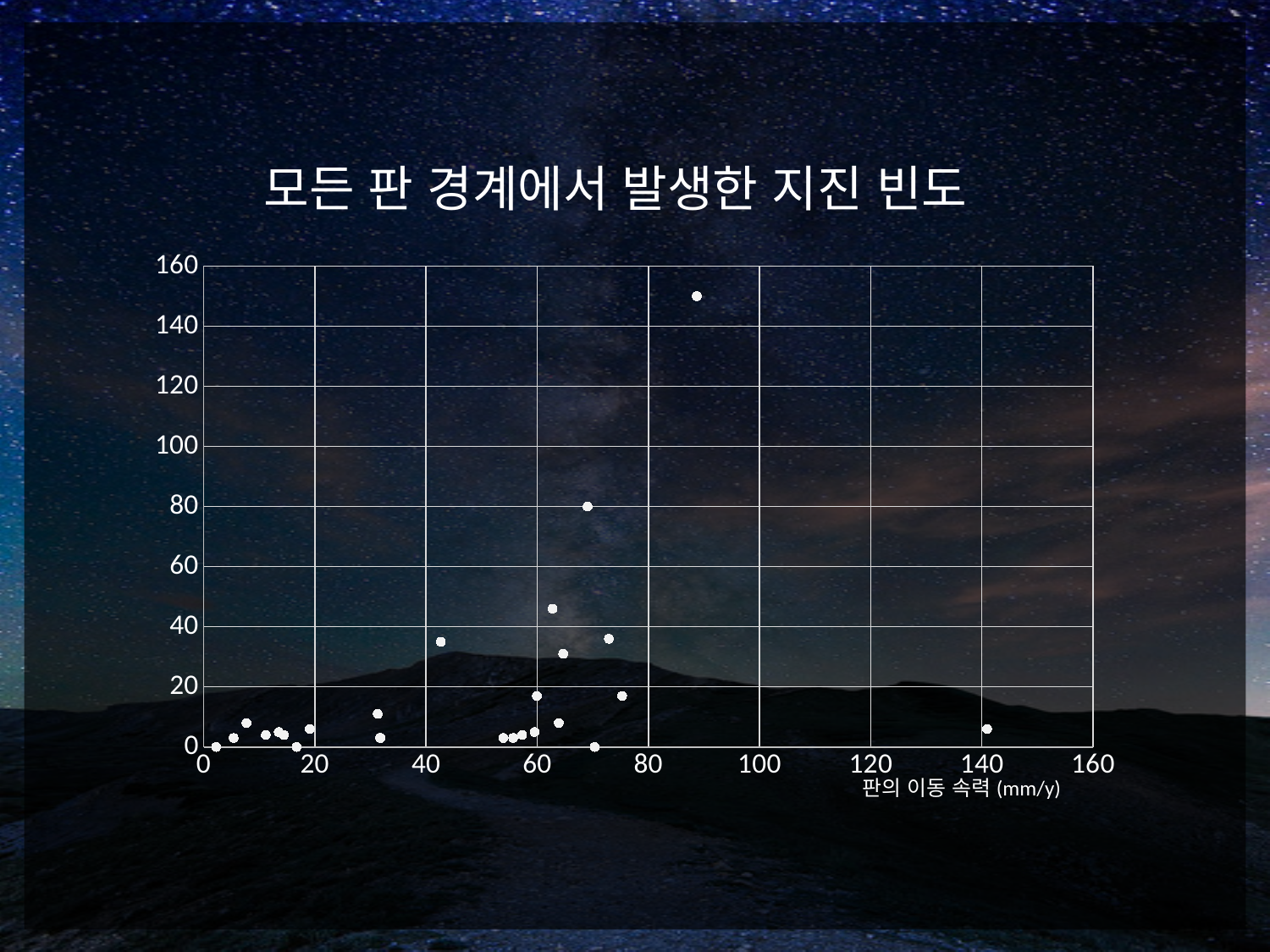

모든 판 경계에서 발생한 지진 빈도

### Chart

| Category | 개수 |
|---|---|
판의 이동 속력(mm/y)